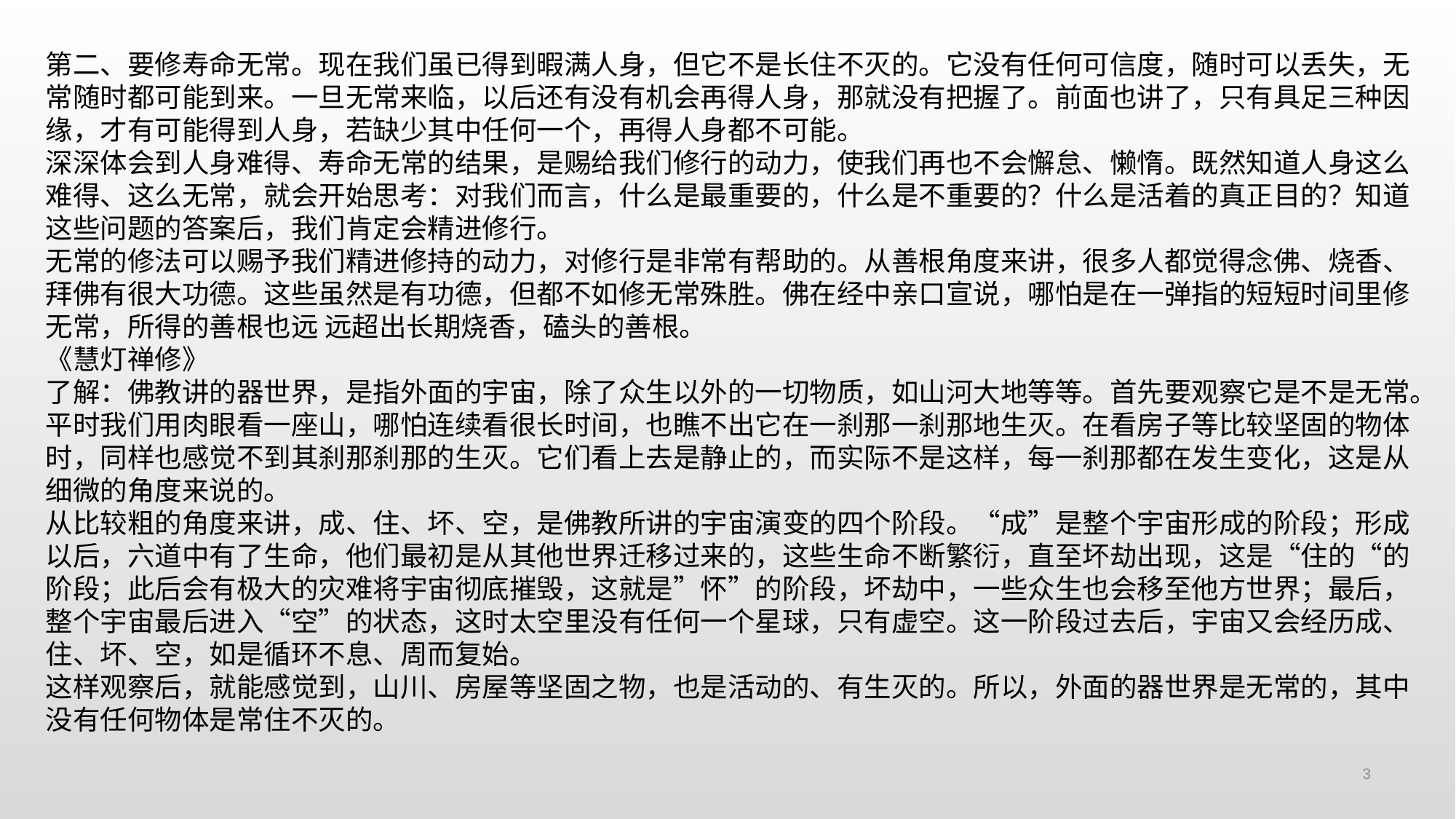

第二、要修寿命无常。现在我们虽已得到暇满人身，但它不是长住不灭的。它没有任何可信度，随时可以丢失，无常随时都可能到来。一旦无常来临，以后还有没有机会再得人身，那就没有把握了。前面也讲了，只有具足三种因缘，才有可能得到人身，若缺少其中任何一个，再得人身都不可能。
深深体会到人身难得、寿命无常的结果，是赐给我们修行的动力，使我们再也不会懈怠、懒惰。既然知道人身这么难得、这么无常，就会开始思考：对我们而言，什么是最重要的，什么是不重要的？什么是活着的真正目的？知道这些问题的答案后，我们肯定会精进修行。
无常的修法可以赐予我们精进修持的动力，对修行是非常有帮助的。从善根角度来讲，很多人都觉得念佛、烧香、拜佛有很大功德。这些虽然是有功德，但都不如修无常殊胜。佛在经中亲口宣说，哪怕是在一弹指的短短时间里修无常，所得的善根也远 远超出长期烧香，磕头的善根。
《慧灯禅修》
了解：佛教讲的器世界，是指外面的宇宙，除了众生以外的一切物质，如山河大地等等。首先要观察它是不是无常。平时我们用肉眼看一座山，哪怕连续看很长时间，也瞧不出它在一刹那一刹那地生灭。在看房子等比较坚固的物体时，同样也感觉不到其刹那刹那的生灭。它们看上去是静止的，而实际不是这样，每一刹那都在发生变化，这是从细微的角度来说的。
从比较粗的角度来讲，成、住、坏、空，是佛教所讲的宇宙演变的四个阶段。“成”是整个宇宙形成的阶段；形成以后，六道中有了生命，他们最初是从其他世界迁移过来的，这些生命不断繁衍，直至坏劫出现，这是“住的“的阶段；此后会有极大的灾难将宇宙彻底摧毁，这就是”怀”的阶段，坏劫中，一些众生也会移至他方世界；最后，整个宇宙最后进入“空”的状态，这时太空里没有任何一个星球，只有虚空。这一阶段过去后，宇宙又会经历成、住、坏、空，如是循环不息、周而复始。
这样观察后，就能感觉到，山川、房屋等坚固之物，也是活动的、有生灭的。所以，外面的器世界是无常的，其中没有任何物体是常住不灭的。

3